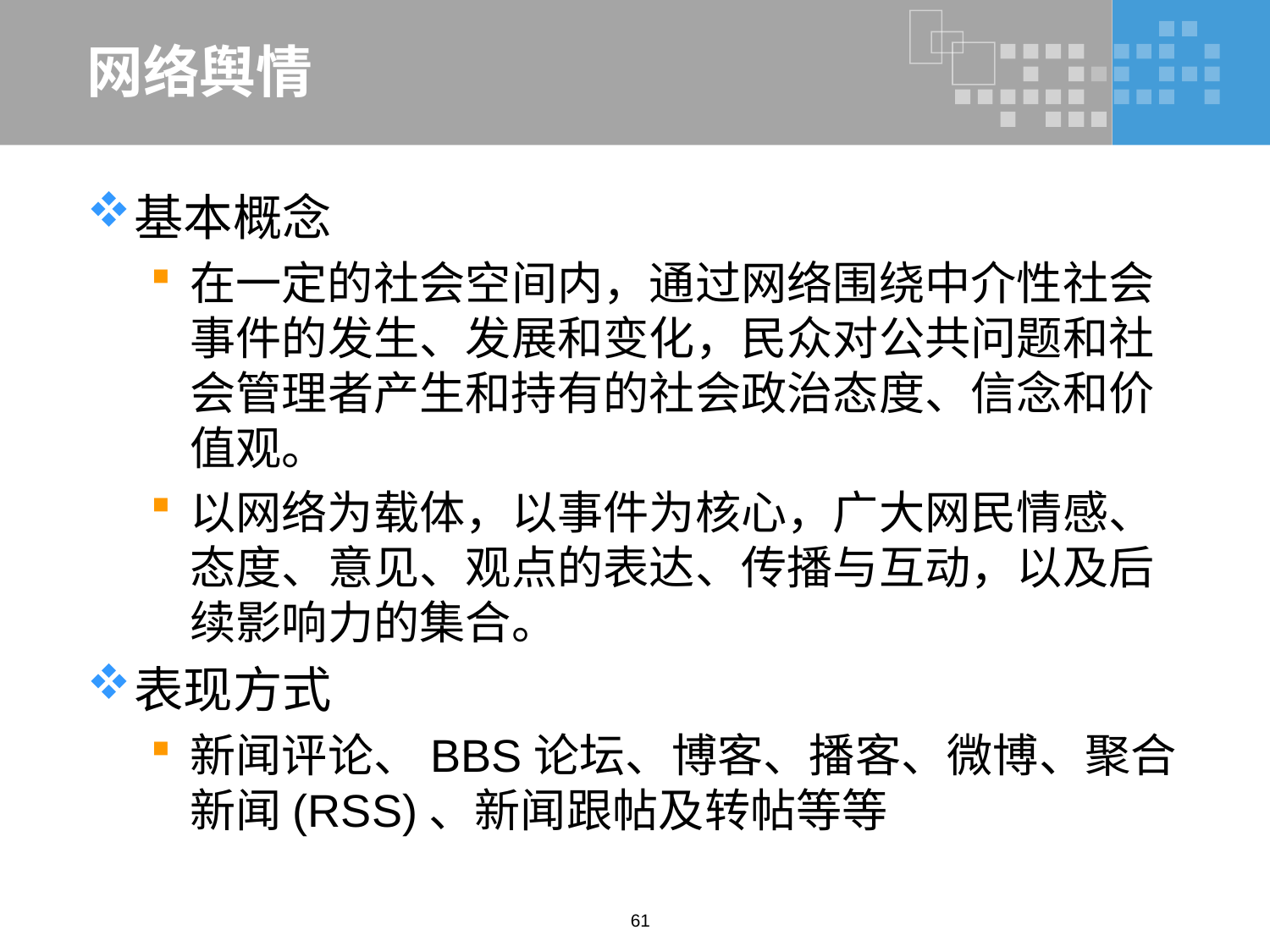

# 网络舆情
基本概念
在一定的社会空间内，通过网络围绕中介性社会事件的发生、发展和变化，民众对公共问题和社会管理者产生和持有的社会政治态度、信念和价值观。
以网络为载体，以事件为核心，广大网民情感、态度、意见、观点的表达、传播与互动，以及后续影响力的集合。
表现方式
新闻评论、BBS论坛、博客、播客、微博、聚合新闻(RSS)、新闻跟帖及转帖等等
61